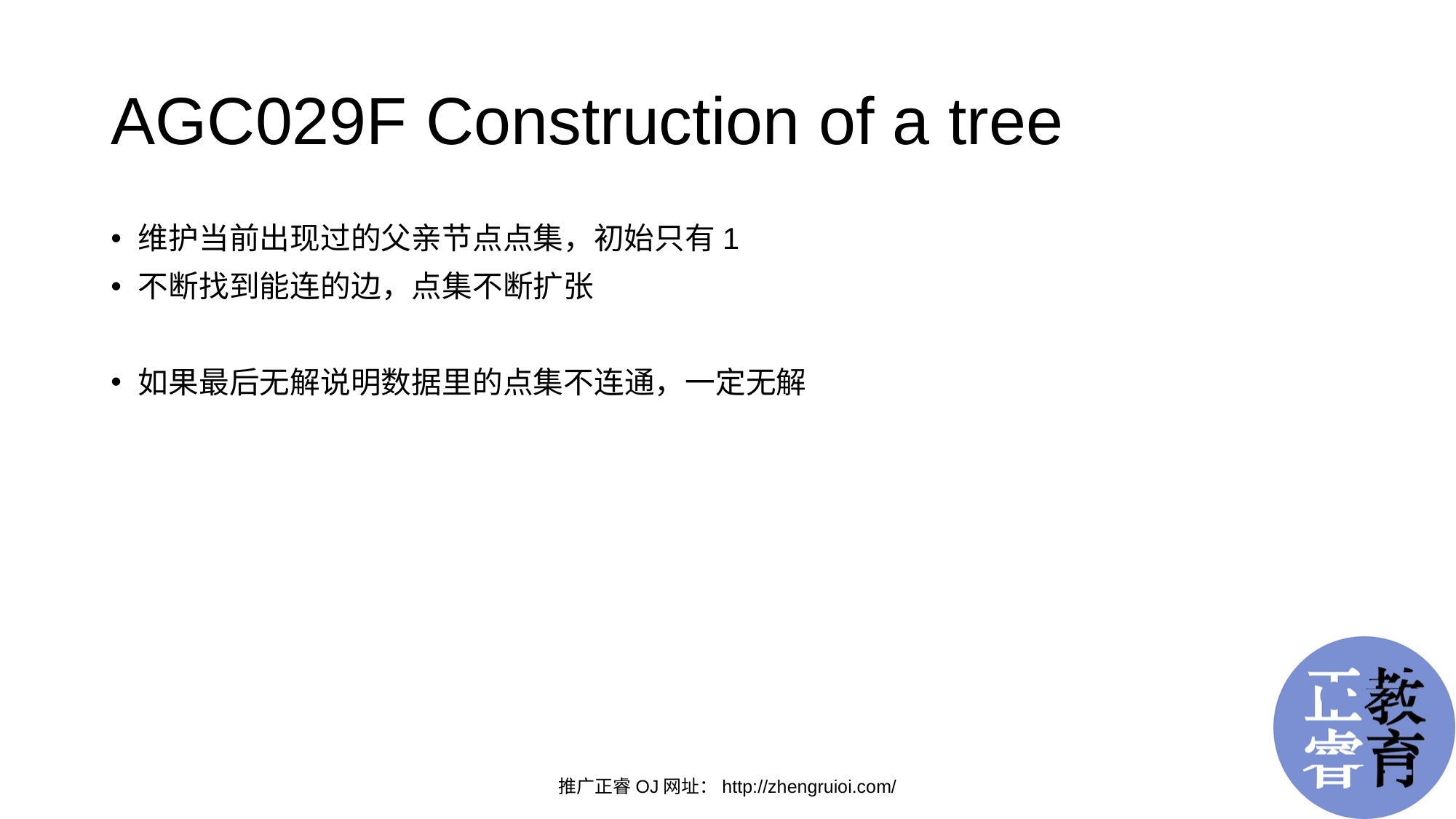

# AGC029F Construction of a tree
维护当前出现过的父亲节点点集，初始只有1
不断找到能连的边，点集不断扩张

如果最后无解说明数据里的点集不连通，一定无解